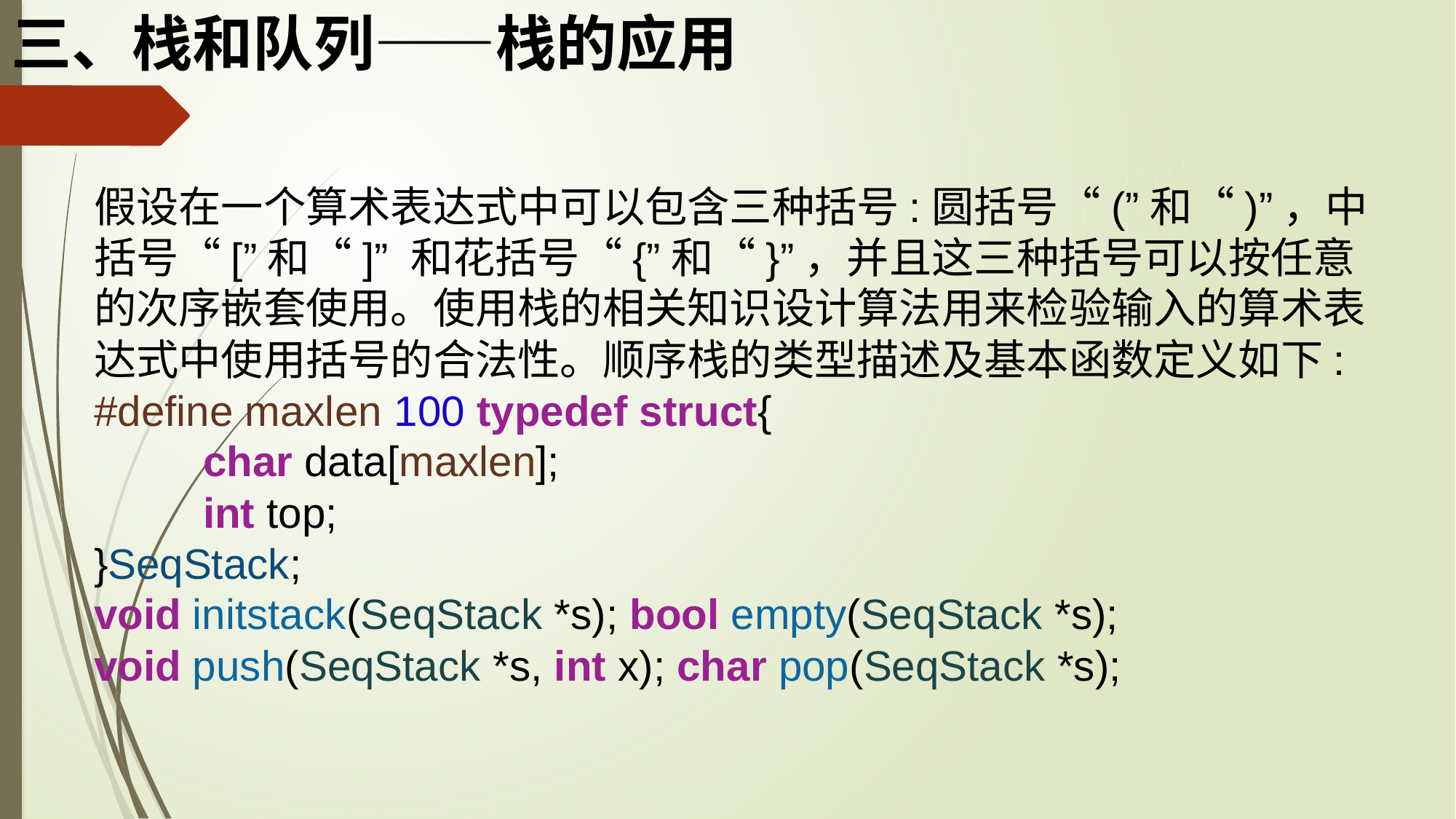

# 三、栈和队列——栈的应用
假设在一个算术表达式中可以包含三种括号:圆括号“(”和“)”，中括号“[”和“]” 和花括号“{”和“}”，并且这三种括号可以按任意的次序嵌套使用。使用栈的相关知识设计算法用来检验输入的算术表达式中使用括号的合法性。顺序栈的类型描述及基本函数定义如下:
#define maxlen 100 typedef struct{
	char data[maxlen];
	int top;
}SeqStack;
void initstack(SeqStack *s); bool empty(SeqStack *s);
void push(SeqStack *s, int x); char pop(SeqStack *s);